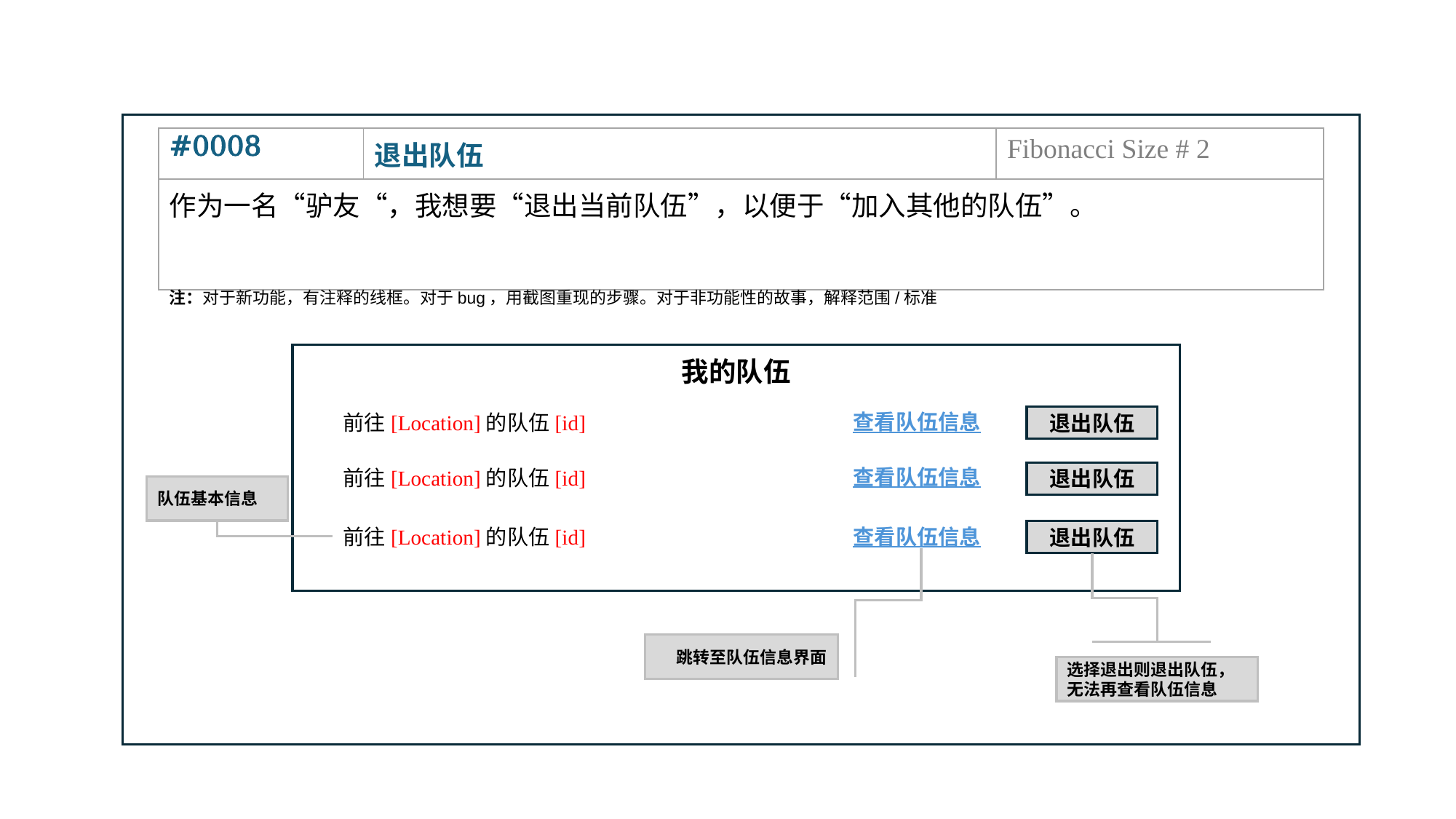

| #0008 | 退出队伍 | Fibonacci Size # 2 |
| --- | --- | --- |
| 作为一名“驴友“，我想要“退出当前队伍”，以便于“加入其他的队伍”。 |  |  |
注：对于新功能，有注释的线框。对于bug，用截图重现的步骤。对于非功能性的故事，解释范围/标准

我的队伍
查看队伍信息
前往[Location]的队伍[id]
退出队伍
查看队伍信息
前往[Location]的队伍[id]
退出队伍
队伍基本信息
查看队伍信息
前往[Location]的队伍[id]
退出队伍
跳转至队伍信息界面
选择退出则退出队伍，无法再查看队伍信息